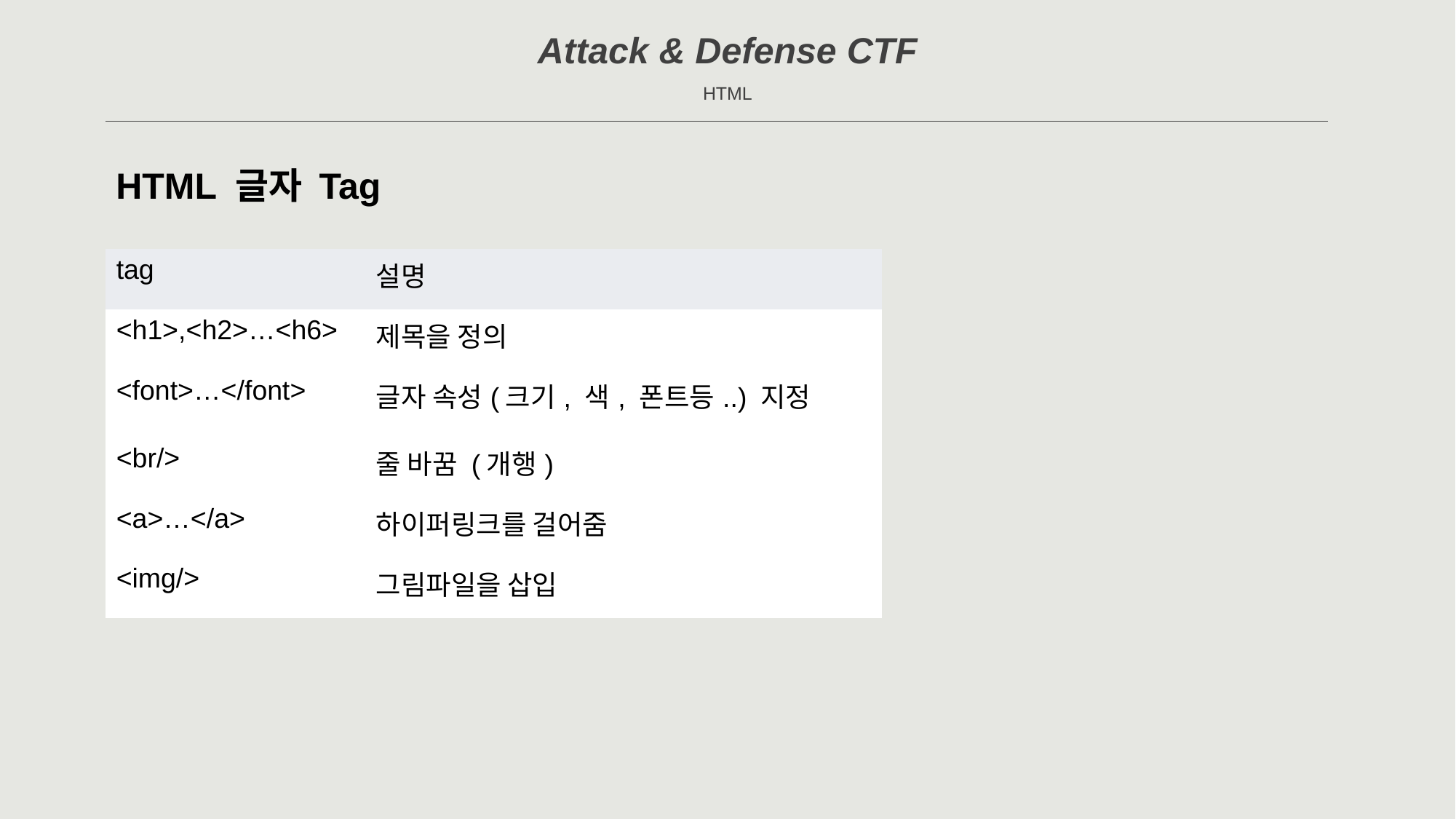

Attack & Defense CTF
HTML
HTML 글자 Tag
| tag | 설명 |
| --- | --- |
| <h1>,<h2>…<h6> | 제목을 정의 |
| <font>…</font> | 글자 속성(크기, 색, 폰트등..) 지정 |
| <br/> | 줄 바꿈 (개행) |
| <a>…</a> | 하이퍼링크를 걸어줌 |
| <img/> | 그림파일을 삽입 |